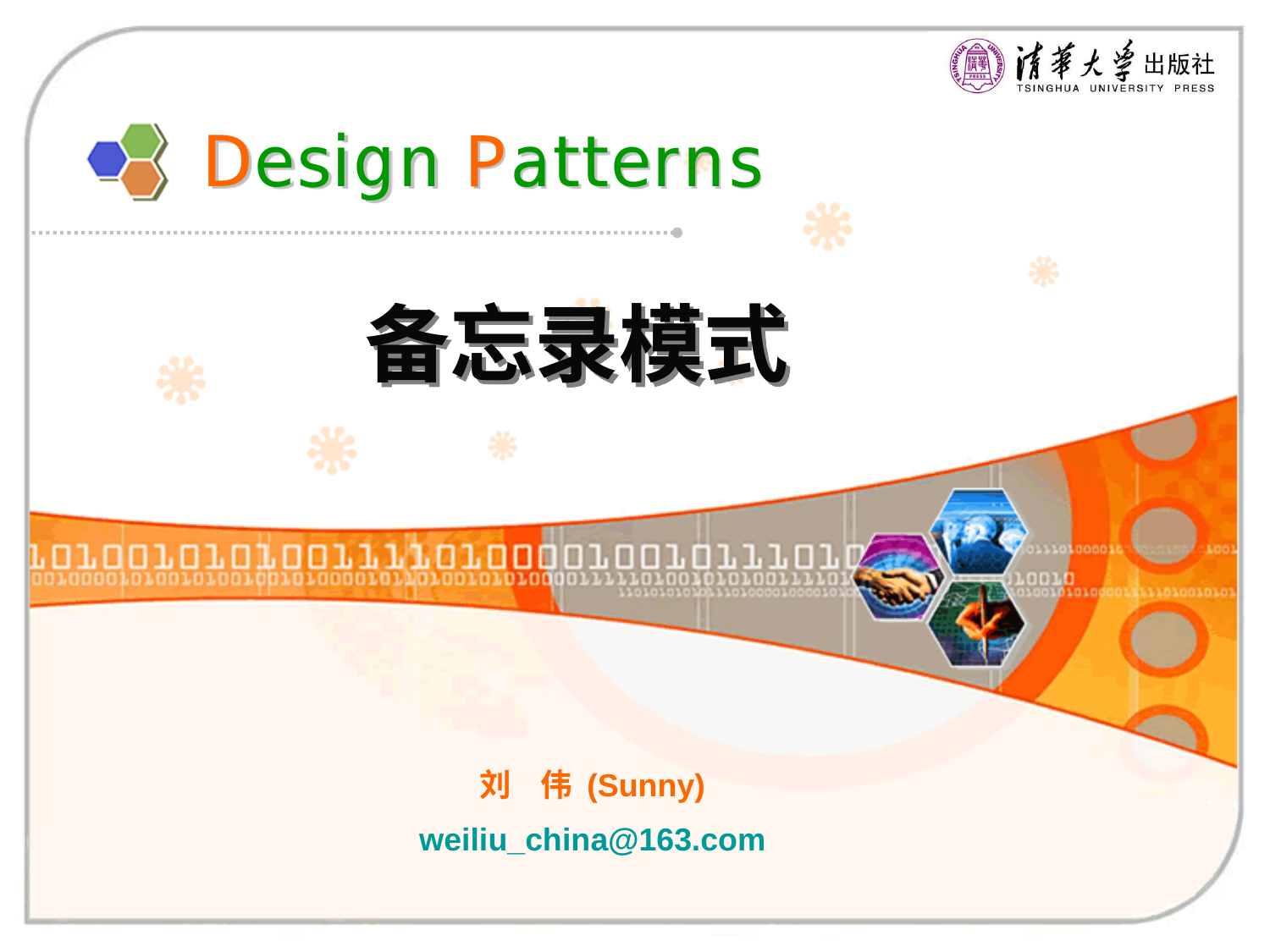

# Design Patterns
备忘录模式
刘    伟 (Sunny)
weiliu_china@163.com